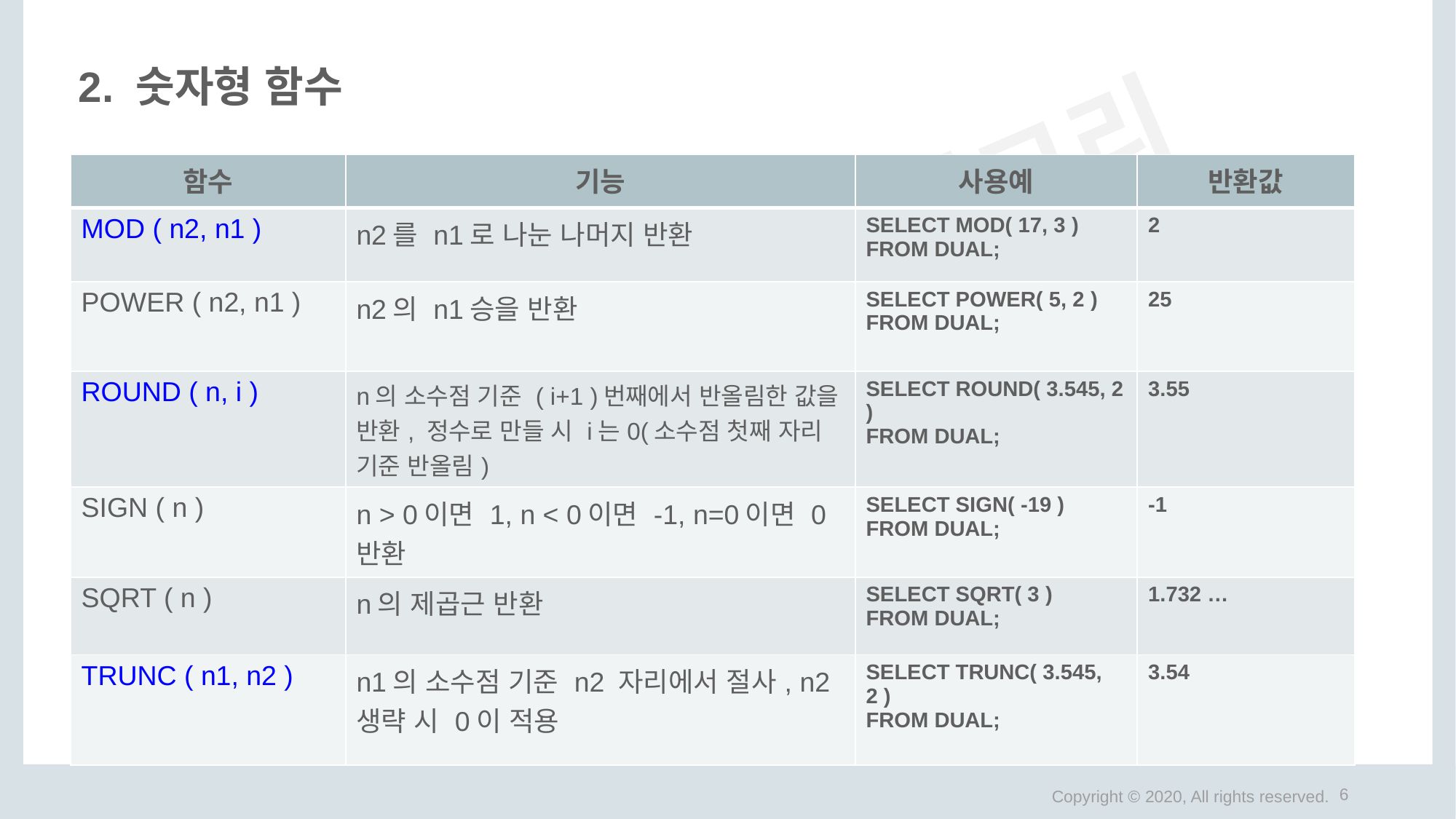

# 2. 숫자형 함수
| 함수 | 기능 | 사용예 | 반환값 |
| --- | --- | --- | --- |
| MOD ( n2, n1 ) | n2를 n1로 나눈 나머지 반환 | SELECT MOD( 17, 3 ) FROM DUAL; | 2 |
| POWER ( n2, n1 ) | n2의 n1승을 반환 | SELECT POWER( 5, 2 ) FROM DUAL; | 25 |
| ROUND ( n, i ) | n의 소수점 기준 ( i+1 )번째에서 반올림한 값을 반환, 정수로 만들 시 i는0(소수점 첫째 자리 기준 반올림) | SELECT ROUND( 3.545, 2 ) FROM DUAL; | 3.55 |
| SIGN ( n ) | n > 0이면 1, n < 0이면 -1, n=0이면 0 반환 | SELECT SIGN( -19 ) FROM DUAL; | -1 |
| SQRT ( n ) | n의 제곱근 반환 | SELECT SQRT( 3 ) FROM DUAL; | 1.732 … |
| TRUNC ( n1, n2 ) | n1의 소수점 기준 n2 자리에서 절사, n2 생략 시 0이 적용 | SELECT TRUNC( 3.545, 2 ) FROM DUAL; | 3.54 |